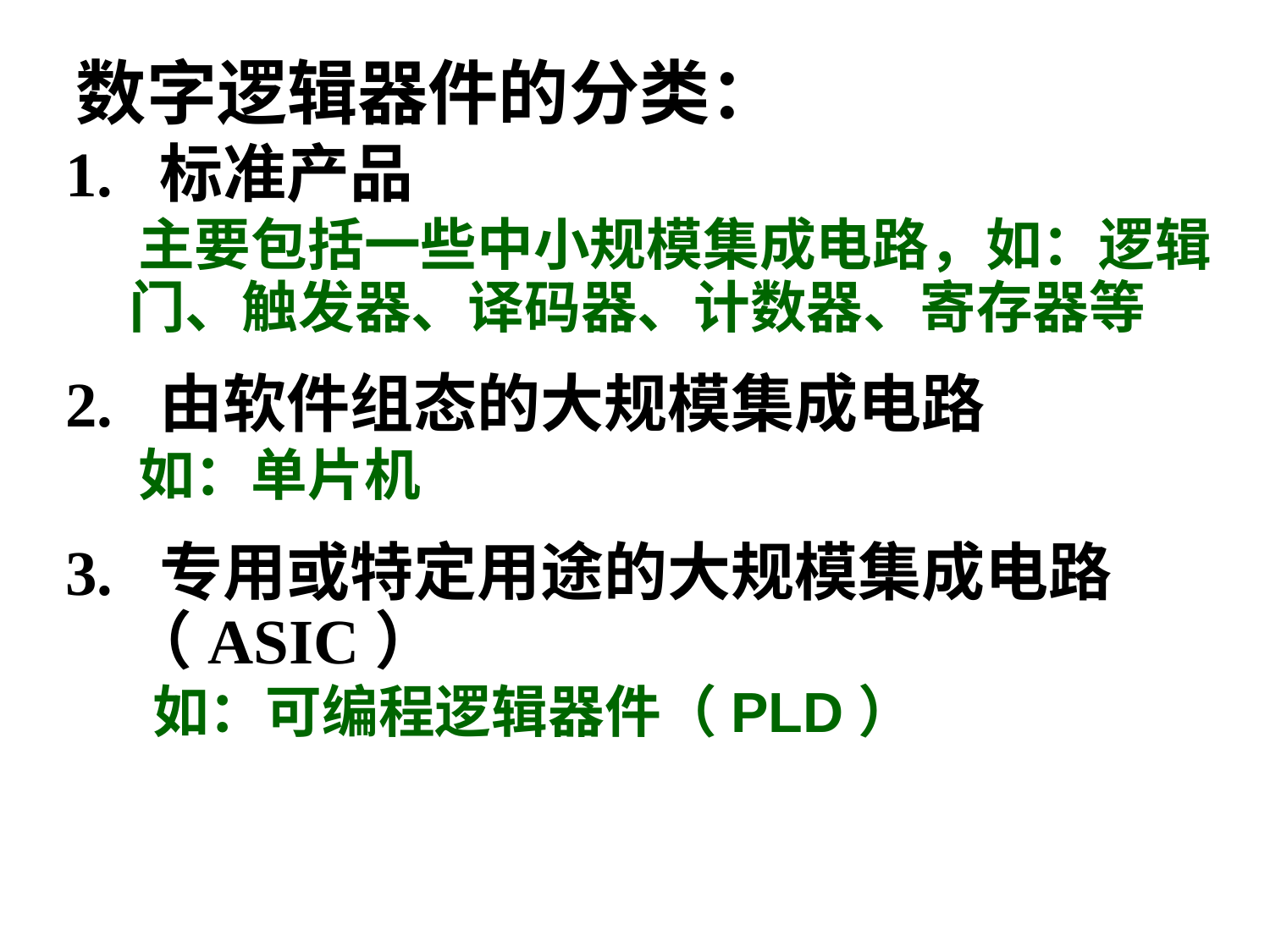

数字逻辑器件的分类：
1.  标准产品
    主要包括一些中小规模集成电路，如：逻辑门、触发器、译码器、计数器、寄存器等
2.  由软件组态的大规模集成电路
    如：单片机
3.  专用或特定用途的大规模集成电路（ASIC）
     如：可编程逻辑器件（PLD）